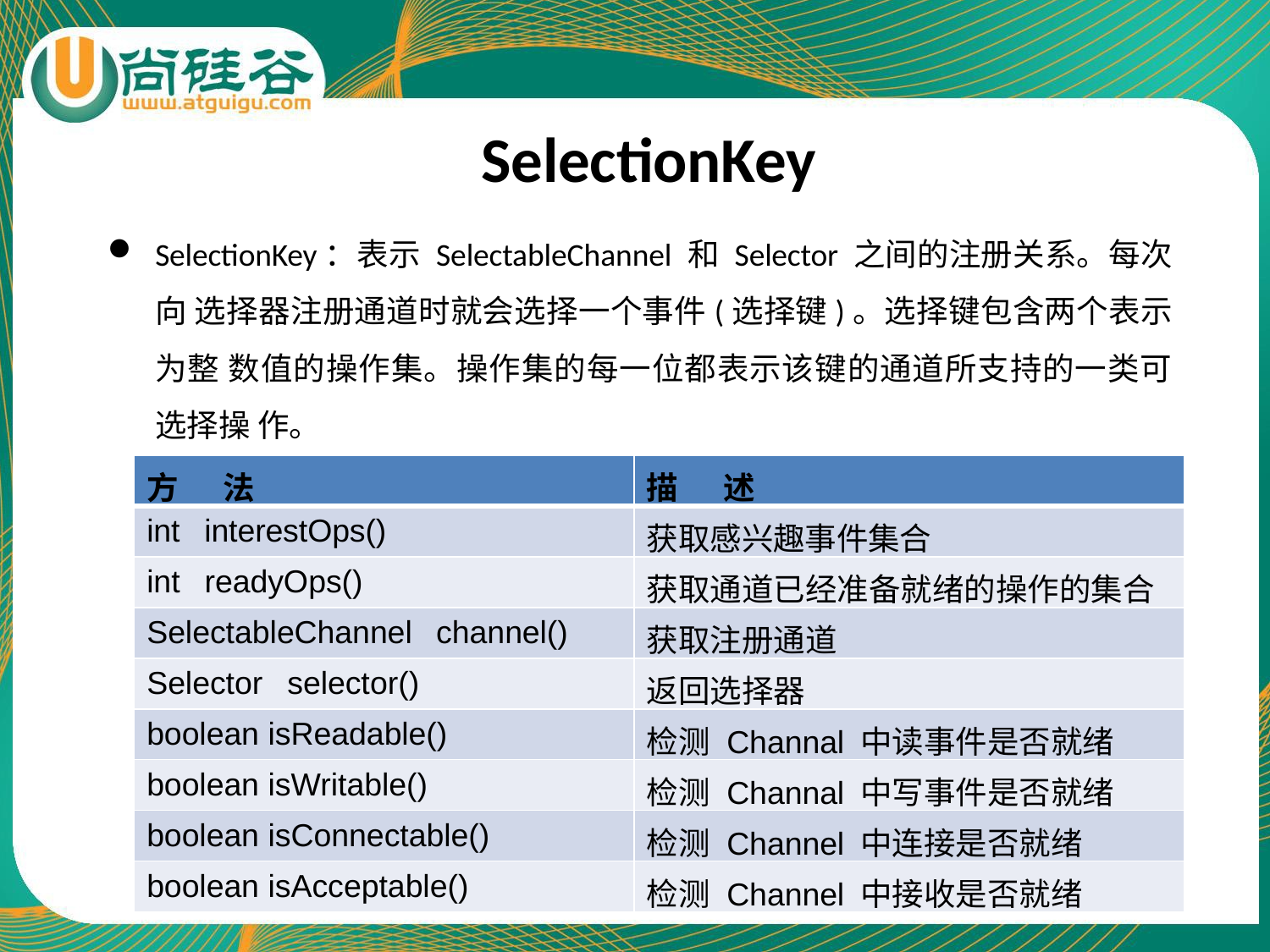

# SelectionKey
SelectionKey：表示 SelectableChannel 和 Selector 之间的注册关系。每次向 选择器注册通道时就会选择一个事件(选择键)。选择键包含两个表示为整 数值的操作集。操作集的每一位都表示该键的通道所支持的一类可选择操 作。
| 方 法 | 描 述 |
| --- | --- |
| int interestOps() | 获取感兴趣事件集合 |
| int readyOps() | 获取通道已经准备就绪的操作的集合 |
| SelectableChannel channel() | 获取注册通道 |
| Selector selector() | 返回选择器 |
| boolean isReadable() | 检测 Channal 中读事件是否就绪 |
| boolean isWritable() | 检测 Channal 中写事件是否就绪 |
| boolean isConnectable() | 检测 Channel 中连接是否就绪 |
| boolean isAcceptable() | 检测 Channel 中接收是否就绪 |